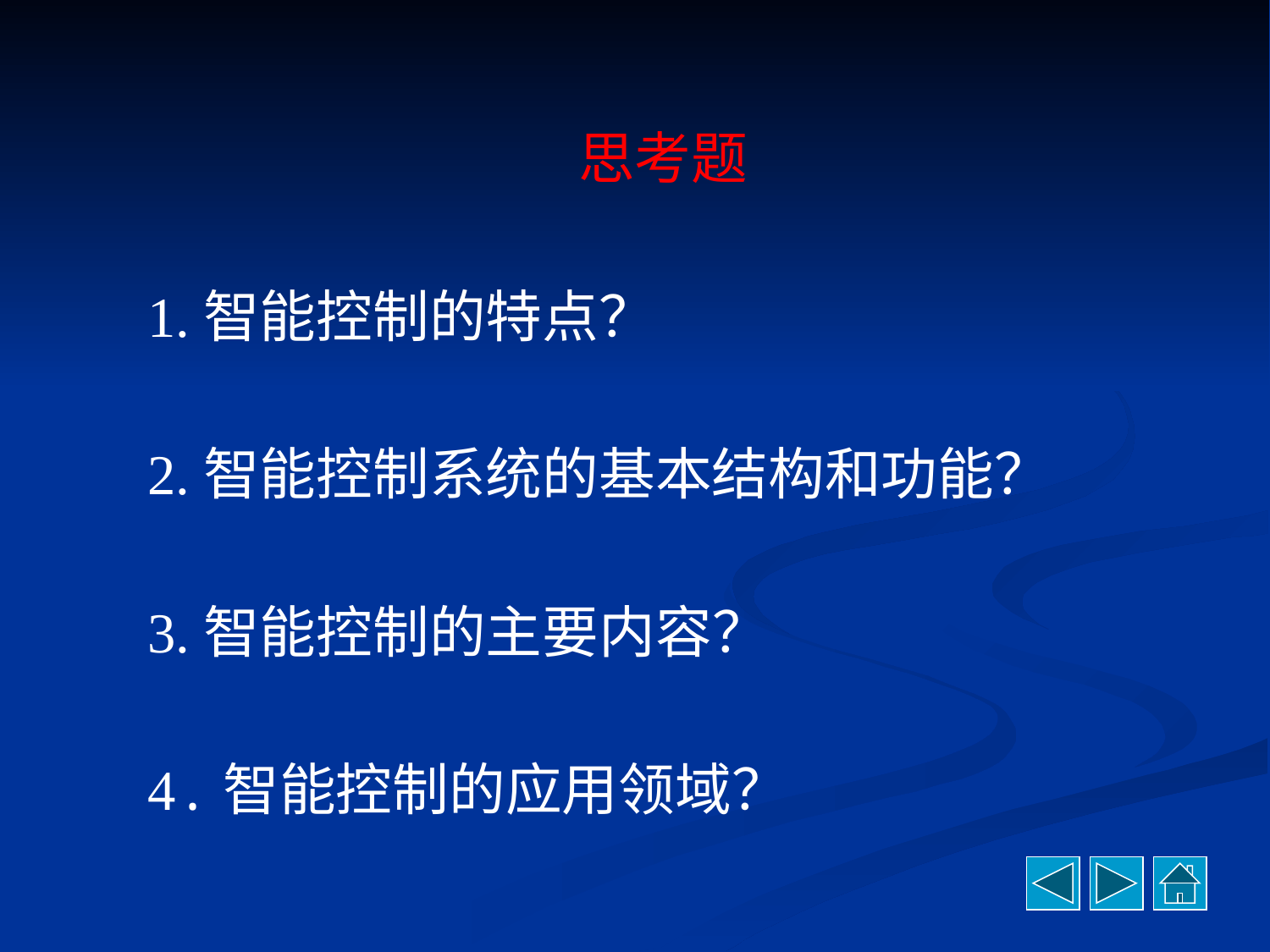

思考题

1.智能控制的特点？

2.智能控制系统的基本结构和功能？

3.智能控制的主要内容？

4.智能控制的应用领域？